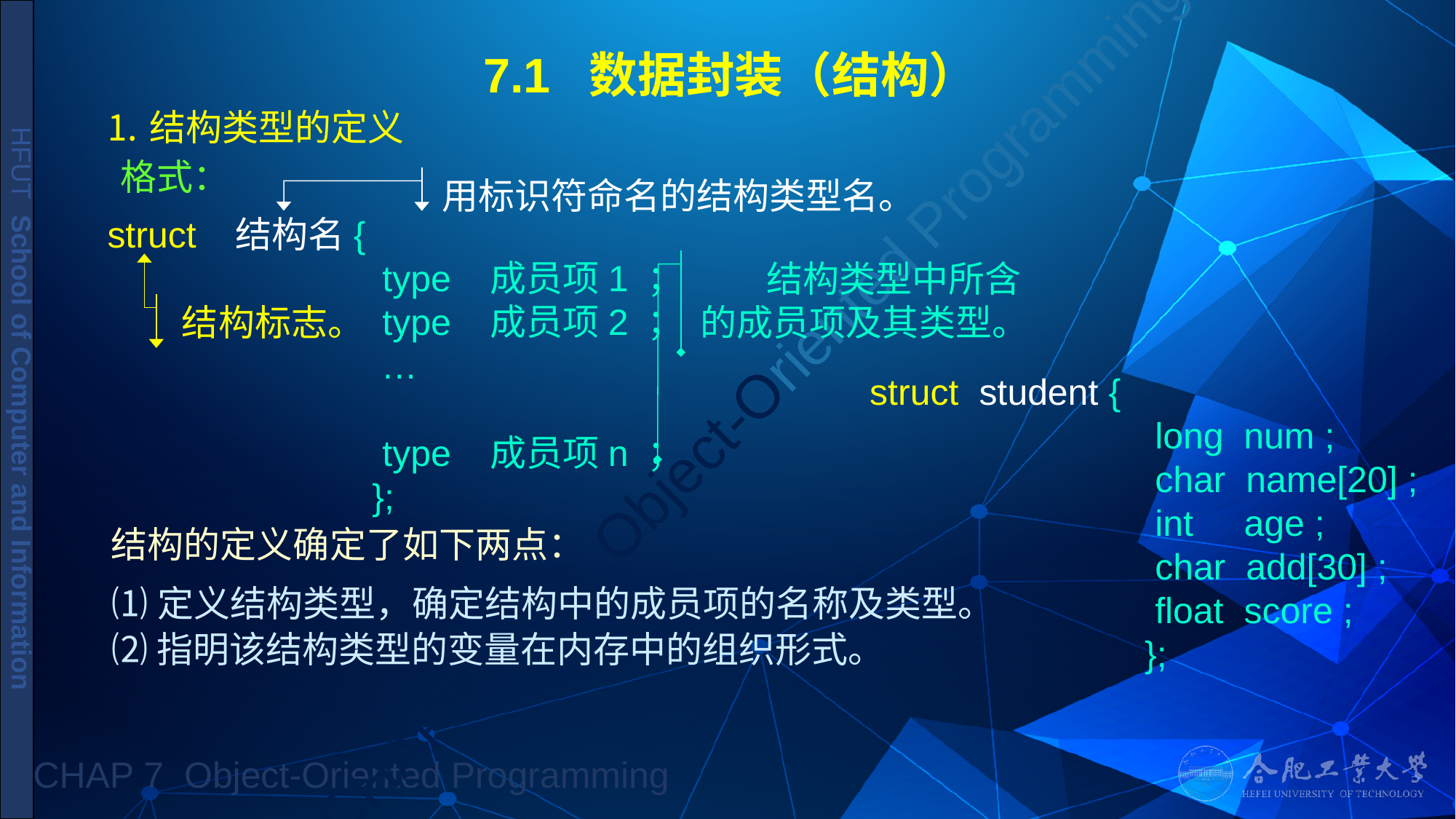

# 7.1  数据封装（结构）
       ⒈结构类型的定义
格式：
用标识符命名的结构类型名。
struct   结构名{
                           type   成员项1 ；
                           type   成员项2 ；
                           …

                           type   成员项n ；
                          };
       结构类型中所含的成员项及其类型。
结构标志。
struct  student {
                            long  num ;
                            char  name[20] ;
                            int     age ;
                            char  add[30] ;
                            float  score ;
                           };
       结构的定义确定了如下两点：
⑴定义结构类型，确定结构中的成员项的名称及类型。
⑵指明该结构类型的变量在内存中的组织形式。